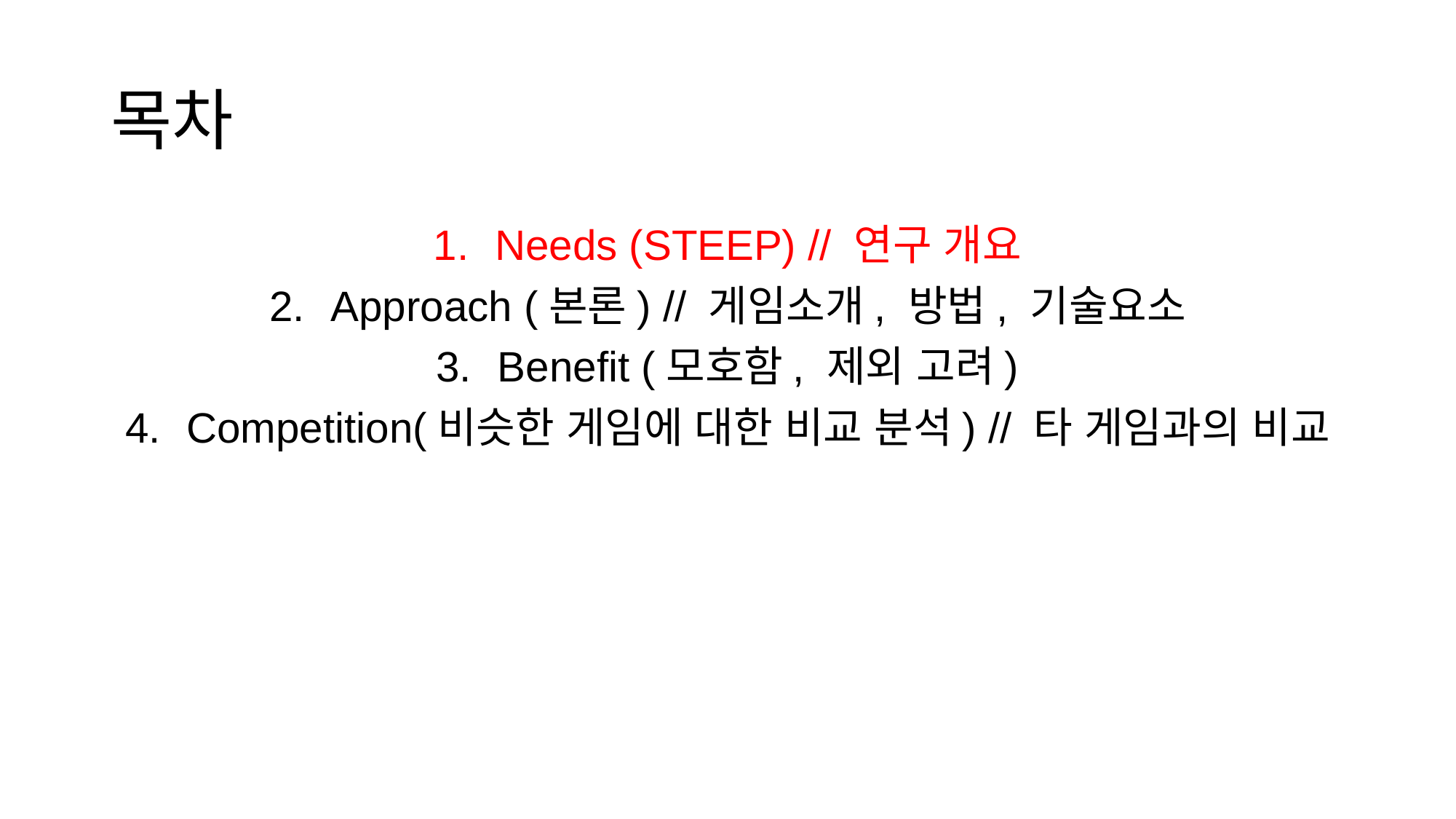

# 목차
Needs (STEEP) // 연구 개요
Approach (본론) // 게임소개, 방법, 기술요소
Benefit (모호함, 제외 고려)
Competition(비슷한 게임에 대한 비교 분석) // 타 게임과의 비교